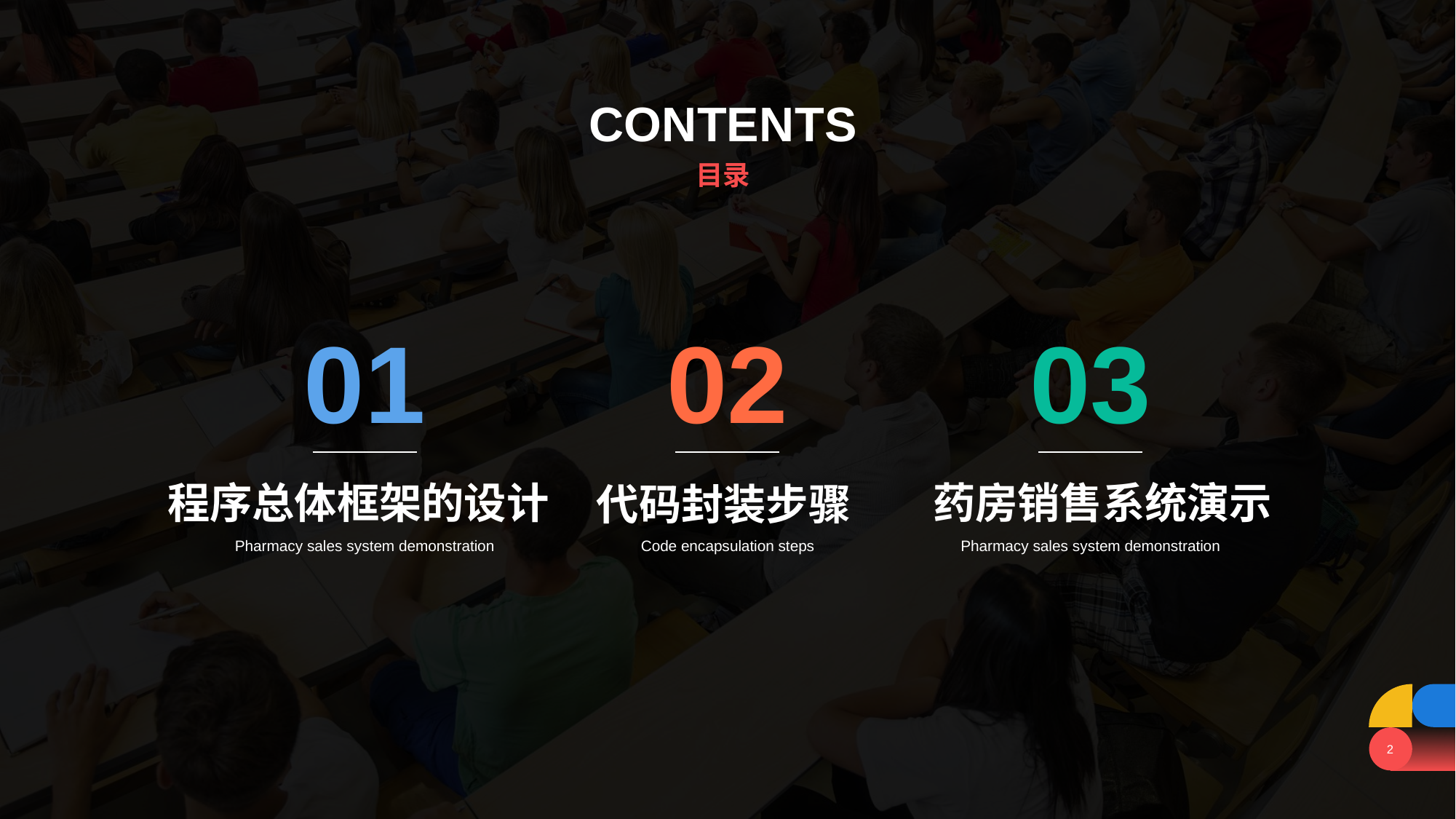

CONTEN TS
目录
01
程序总体框架的设计
Pharmacy sales system demonstration
02
代码封装步骤
Code encapsulation steps
03
药房销售系统演示
Pharmacy sales system demonstration
2